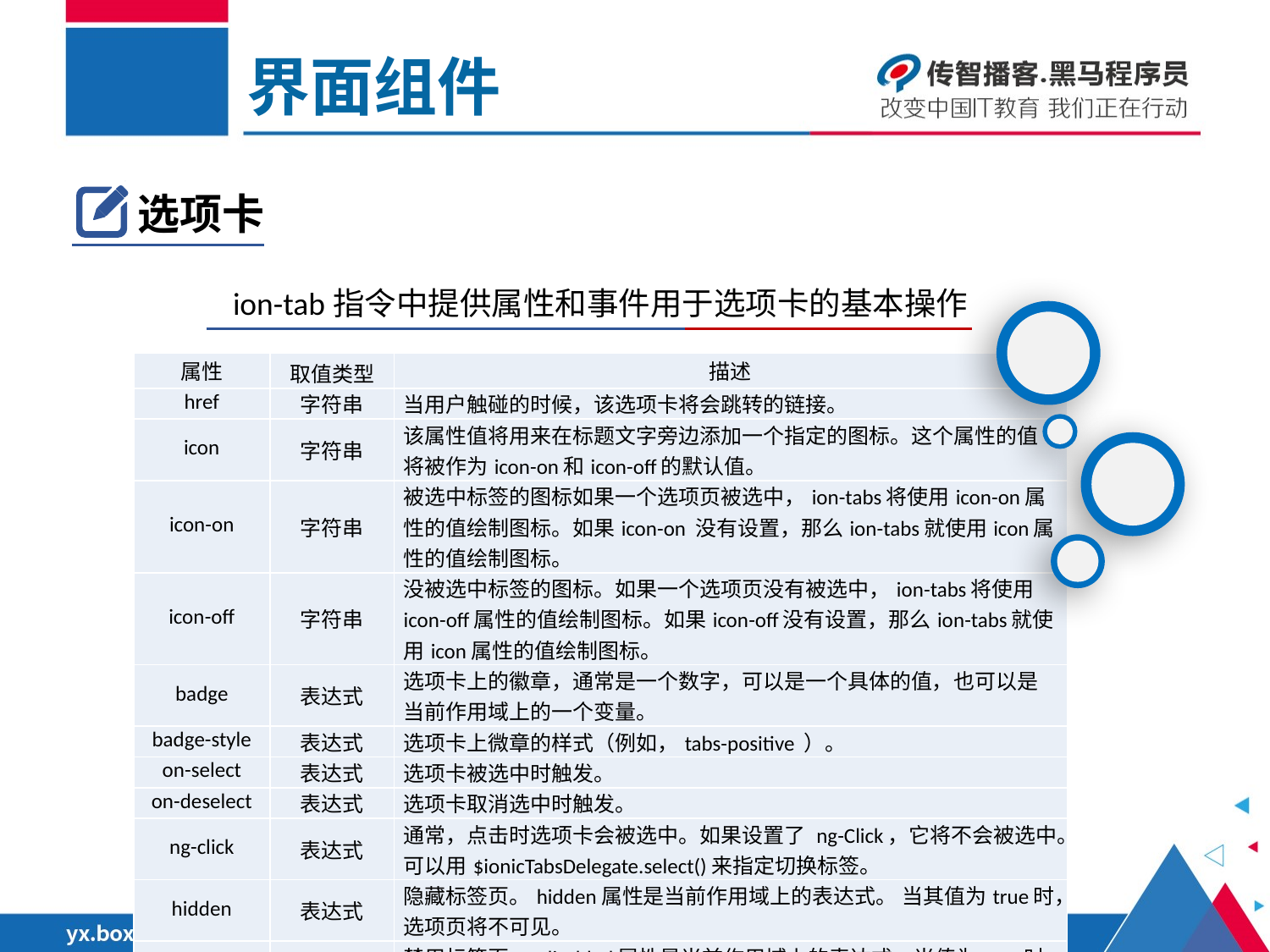

界面组件
选项卡

ion-tab指令中提供属性和事件用于选项卡的基本操作

| 属性 | 取值类型 | 描述 |
| --- | --- | --- |
| href | 字符串 | 当用户触碰的时候，该选项卡将会跳转的链接。 |
| icon | 字符串 | 该属性值将用来在标题文字旁边添加一个指定的图标。这个属性的值将被作为icon-on和icon-off的默认值。 |
| icon-on | 字符串 | 被选中标签的图标如果一个选项页被选中，ion-tabs将使用icon-on属性的值绘制图标。如果icon-on 没有设置，那么ion-tabs就使用icon属性的值绘制图标。 |
| icon-off | 字符串 | 没被选中标签的图标。如果一个选项页没有被选中，ion-tabs将使用icon-off属性的值绘制图标。如果icon-off没有设置，那么ion-tabs就使用icon属性的值绘制图标。 |
| badge | 表达式 | 选项卡上的徽章，通常是一个数字，可以是一个具体的值，也可以是当前作用域上的一个变量。 |
| badge-style | 表达式 | 选项卡上微章的样式（例如，tabs-positive ）。 |
| on-select | 表达式 | 选项卡被选中时触发。 |
| on-deselect | 表达式 | 选项卡取消选中时触发。 |
| ng-click | 表达式 | 通常，点击时选项卡会被选中。如果设置了 ng-Click，它将不会被选中。可以用$ionicTabsDelegate.select()来指定切换标签。 |
| hidden | 表达式 | 隐藏标签页。hidden属性是当前作用域上的表达式。 当其值为true时，选项页将不可见。 |
| disabled | 表达式 | 禁用标签页。 disabled属性是当前作用域上的表达式。当值为true时，选项页将不响应用户的点击。 |